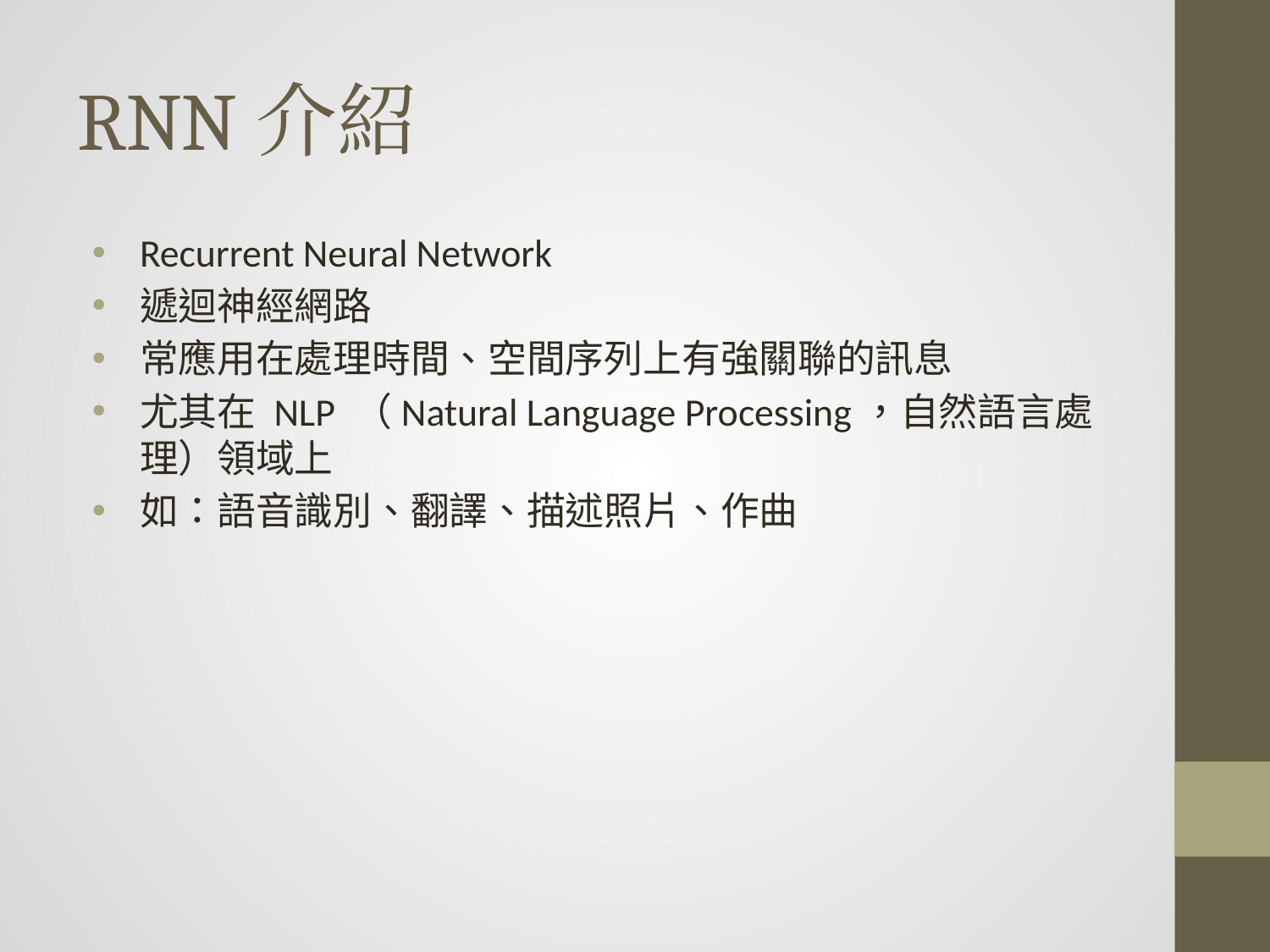

# RNN介紹
Recurrent Neural Network
遞迴神經網路
常應用在處理時間、空間序列上有強關聯的訊息
尤其在 NLP （Natural Language Processing，自然語言處理）領域上
如：語音識別、翻譯、描述照片、作曲